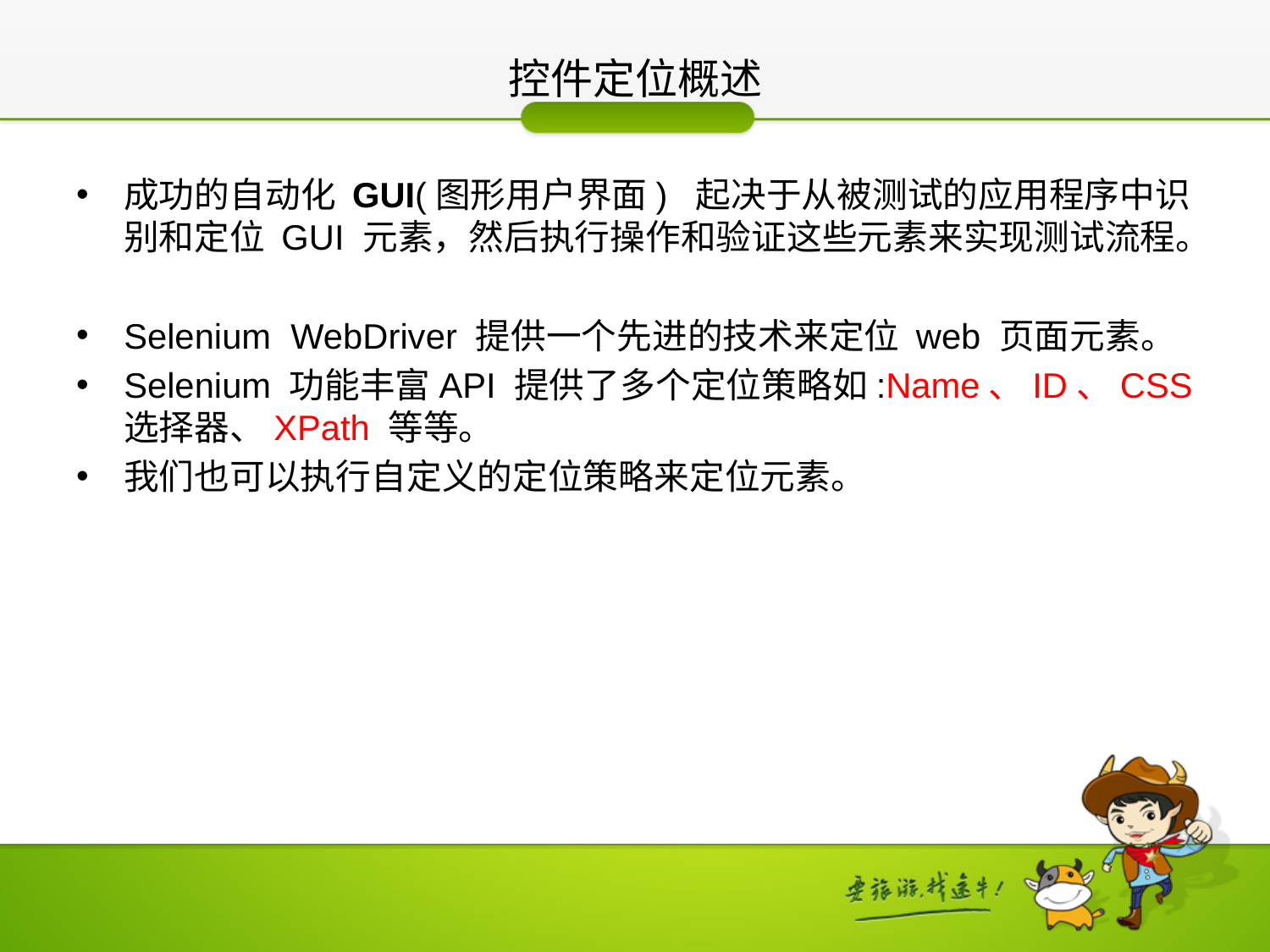

# 控件定位概述
成功的自动化 GUI(图形用户界面)  起决于从被测试的应用程序中识别和定位 GUI 元素，然后执行操作和验证这些元素来实现测试流程。

Selenium  WebDriver 提供一个先进的技术来定位 web 页面元素。
Selenium 功能丰富API 提供了多个定位策略如:Name、ID、CSS 选择器、XPath 等等。
我们也可以执行自定义的定位策略来定位元素。